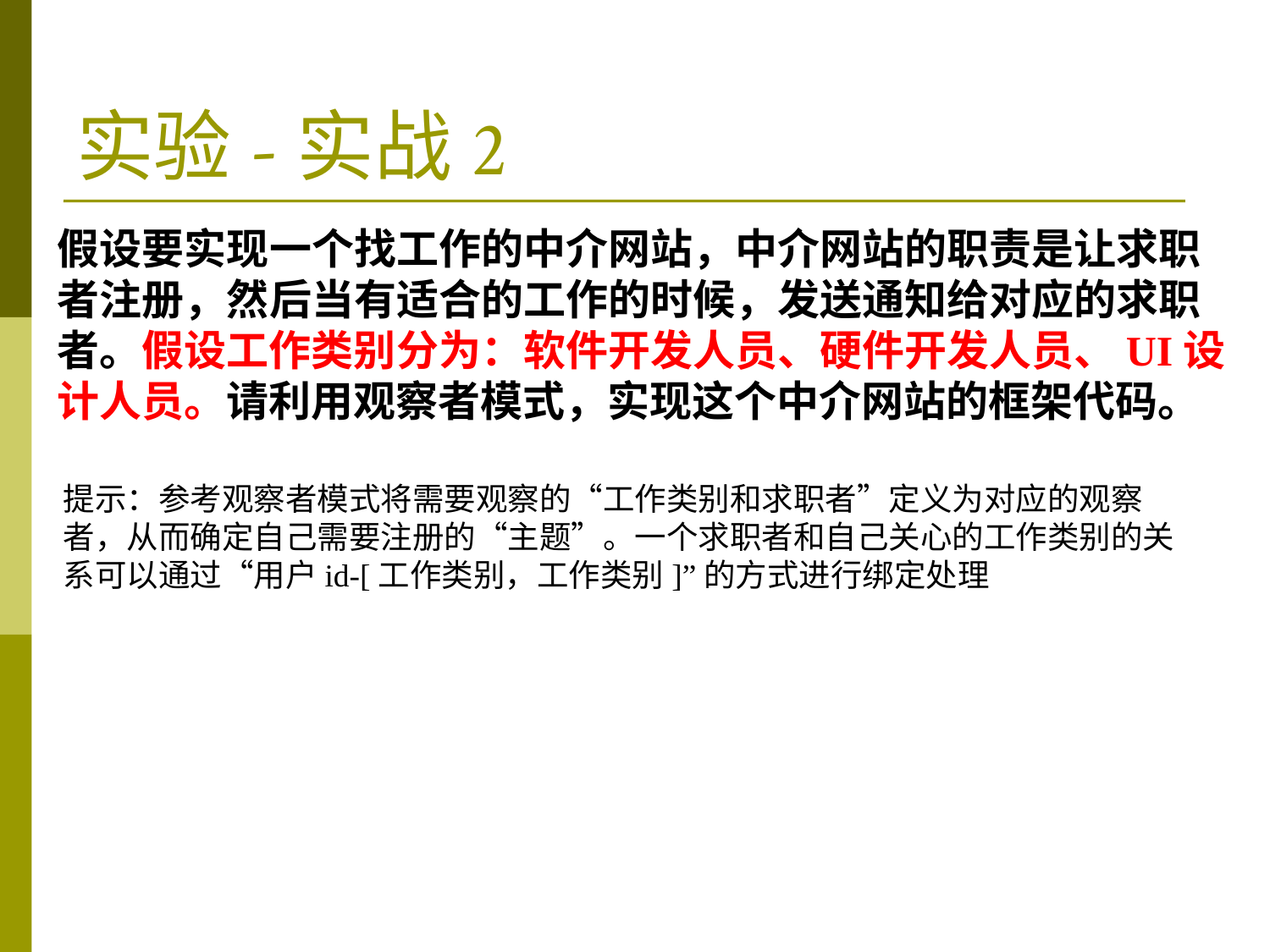

# 实验-实战2
假设要实现一个找工作的中介网站，中介网站的职责是让求职者注册，然后当有适合的工作的时候，发送通知给对应的求职者。假设工作类别分为：软件开发人员、硬件开发人员、UI设计人员。请利用观察者模式，实现这个中介网站的框架代码。
提示：参考观察者模式将需要观察的“工作类别和求职者”定义为对应的观察者，从而确定自己需要注册的“主题”。一个求职者和自己关心的工作类别的关系可以通过“用户id-[工作类别，工作类别]”的方式进行绑定处理